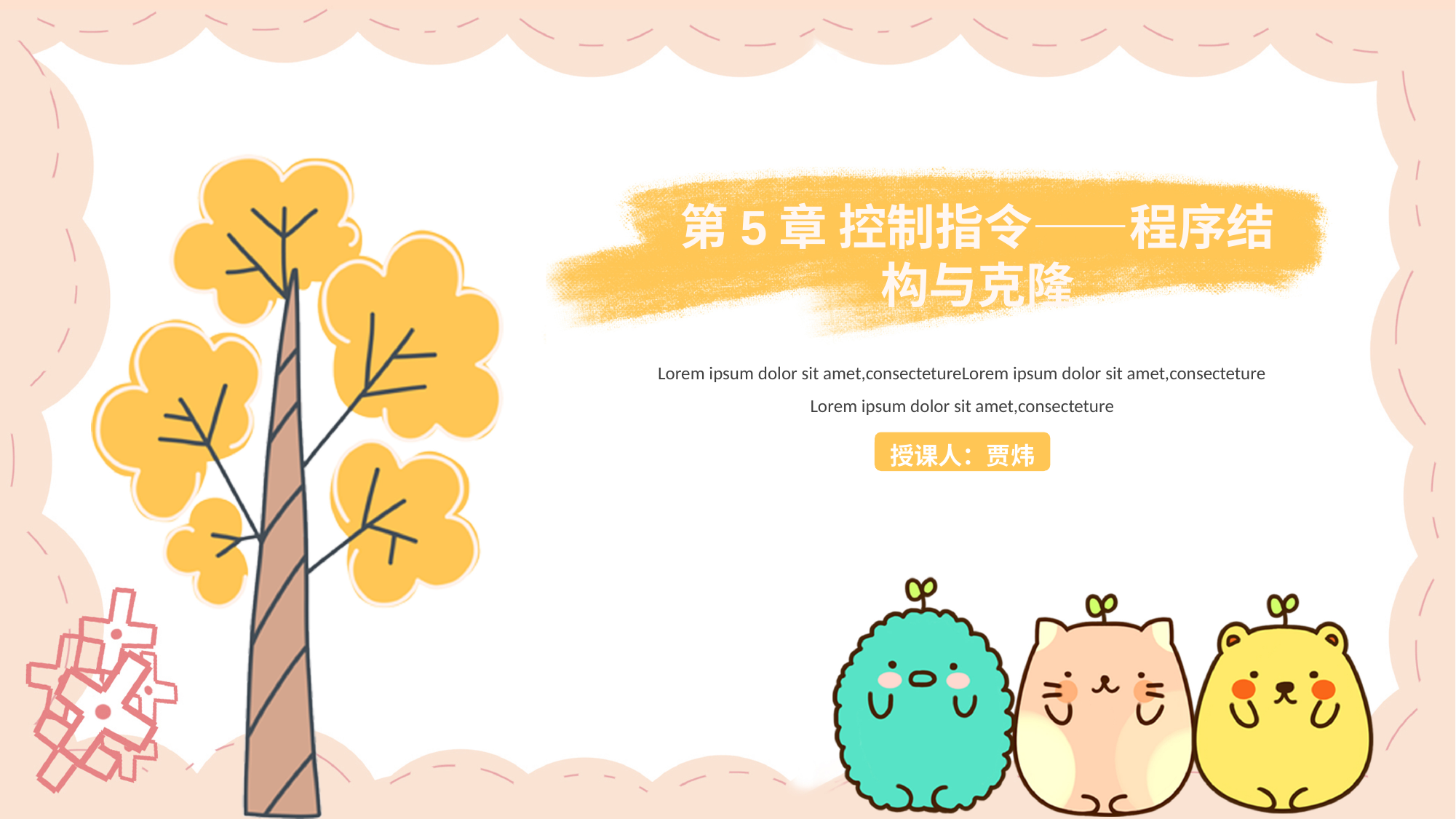

第5章 控制指令——程序结构与克隆
Lorem ipsum dolor sit amet,consectetureLorem ipsum dolor sit amet,consecteture Lorem ipsum dolor sit amet,consecteture

授课人：贾炜